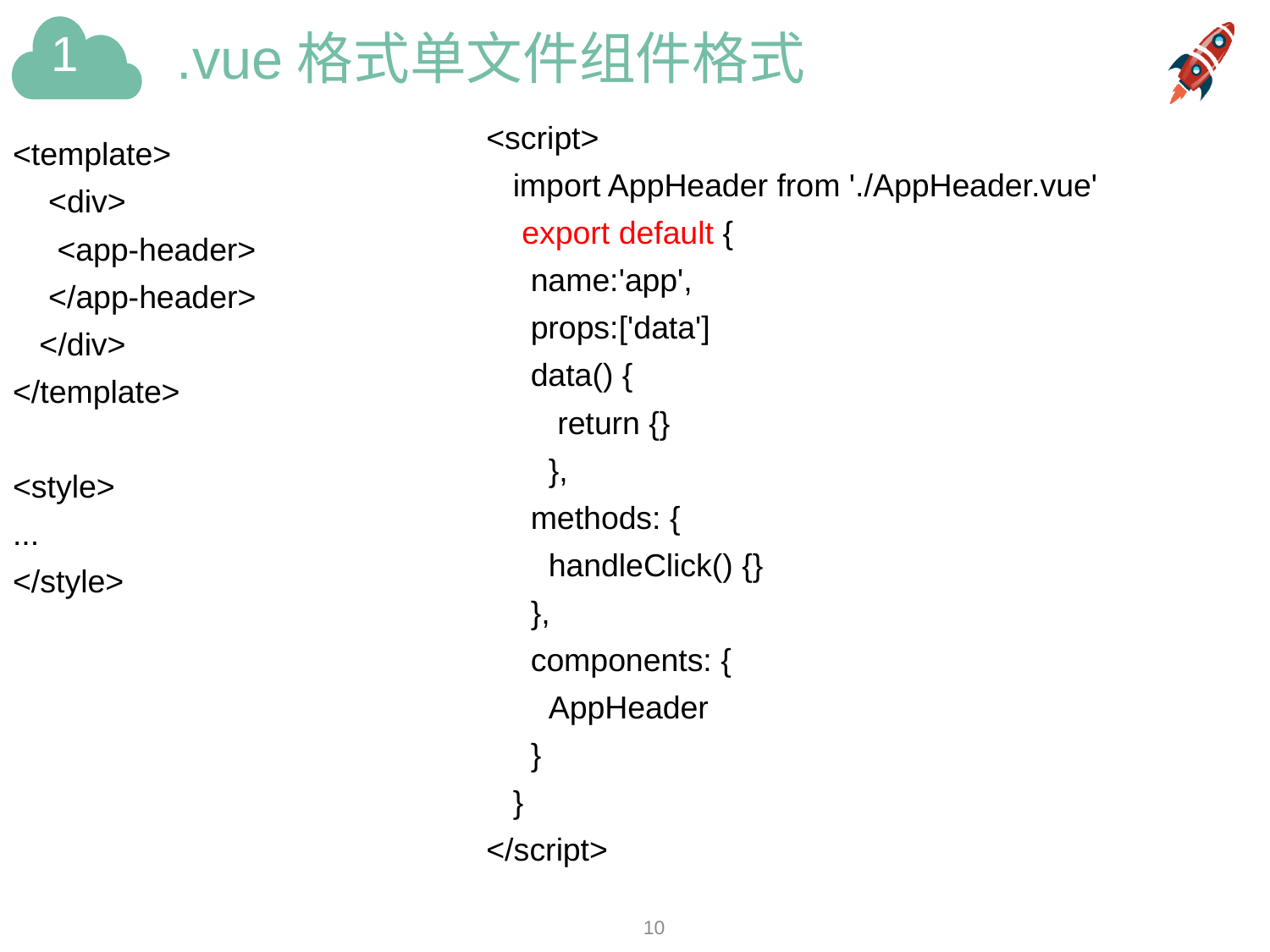

# .vue格式单文件组件格式
<script>
   import AppHeader from './AppHeader.vue'
    export default {
     name:'app',
     props:['data']
     data() {
        return {}
       },
     methods: {
       handleClick() {}
     },
     components: {
       AppHeader
     }
   }
</script>
<template>
    <div>
     <app-header>
    </app-header>
   </div>
</template>

<style>
...
</style>
10